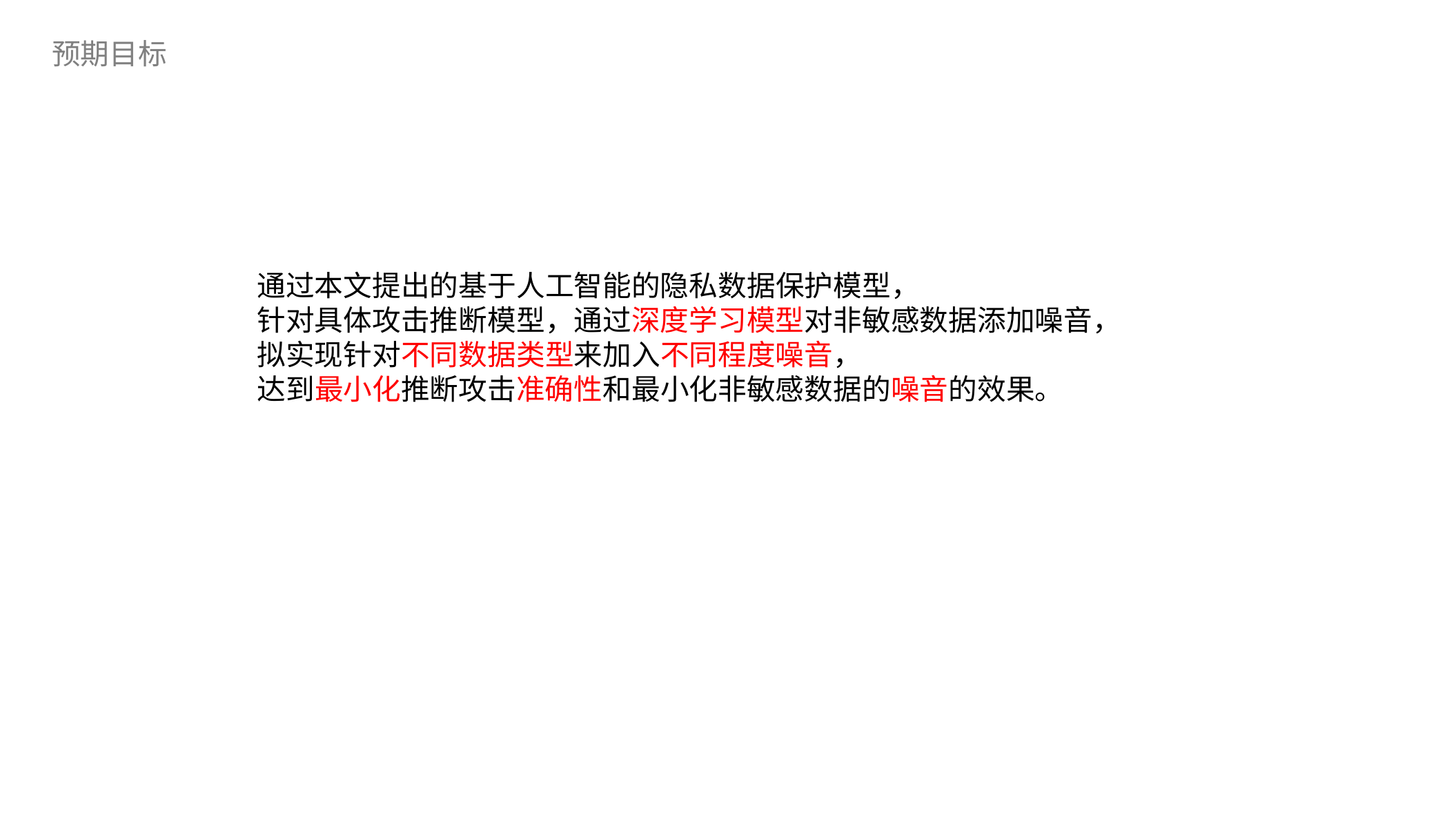

预期目标
通过本文提出的基于人工智能的隐私数据保护模型，
针对具体攻击推断模型，通过深度学习模型对非敏感数据添加噪音，
拟实现针对不同数据类型来加入不同程度噪音，
达到最小化推断攻击准确性和最小化非敏感数据的噪音的效果。